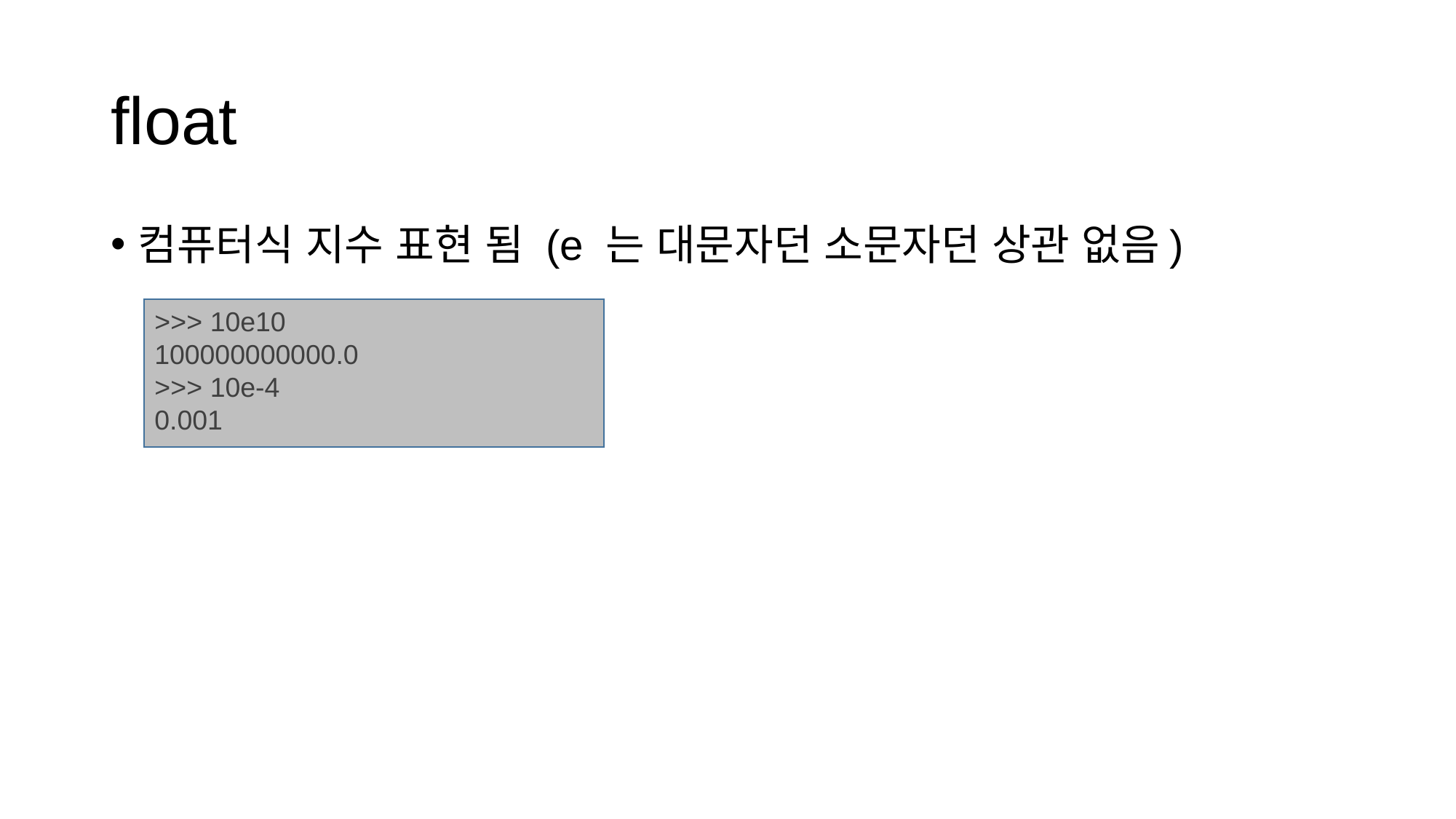

# float
컴퓨터식 지수 표현 됨 (e 는 대문자던 소문자던 상관 없음)
>>> 10e10
100000000000.0
>>> 10e-4
0.001